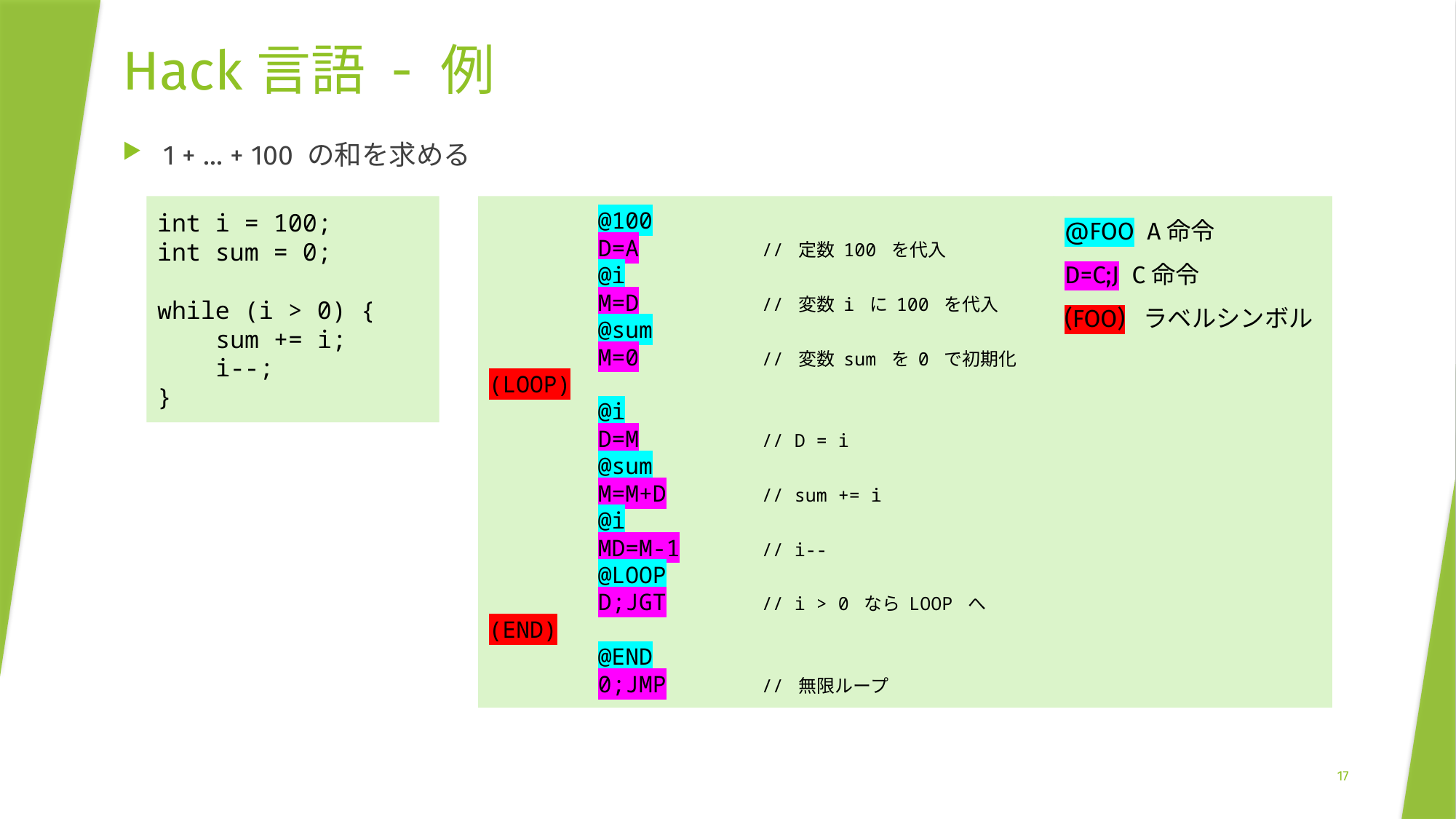

# Hack言語 - 例
1 + ... + 100 の和を求める

int i = 100;
int sum = 0;
while (i > 0) {
    sum += i;
    i--;
}
        @100
        D=A         // 定数 100 を代入
        @i
        M=D         // 変数 i に 100 を代入
        @sum
        M=0         // 変数 sum を 0 で初期化
(LOOP)
        @i
        D=M         // D = i
        @sum
        M=M+D       // sum += i
        @i
        MD=M-1      // i--
        @LOOP
        D;JGT       // i > 0 なら LOOP へ
(END)
        @END
        0;JMP       // 無限ループ
@FOO  A命令
D=C;J  C命令
(FOO)  ラベルシンボル

17